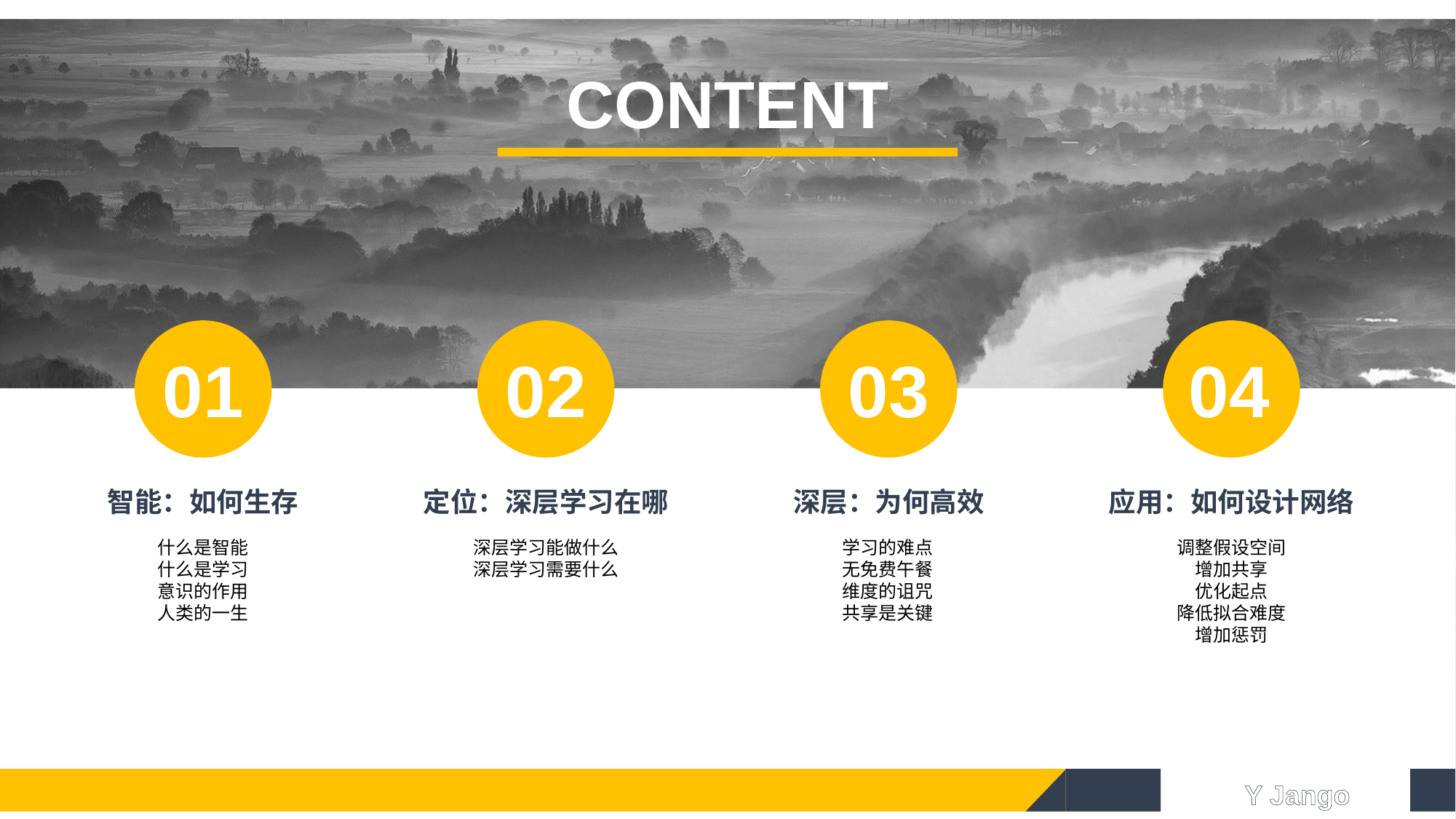

CONTENT
01
02
03
04
智能：如何生存
定位：深层学习在哪
深层：为何高效
应用：如何设计网络
什么是智能
什么是学习
意识的作用
人类的一生
深层学习能做什么
深层学习需要什么
学习的难点
无免费午餐
维度的诅咒
共享是关键

调整假设空间
增加共享
优化起点
降低拟合难度
增加惩罚
Y Jango